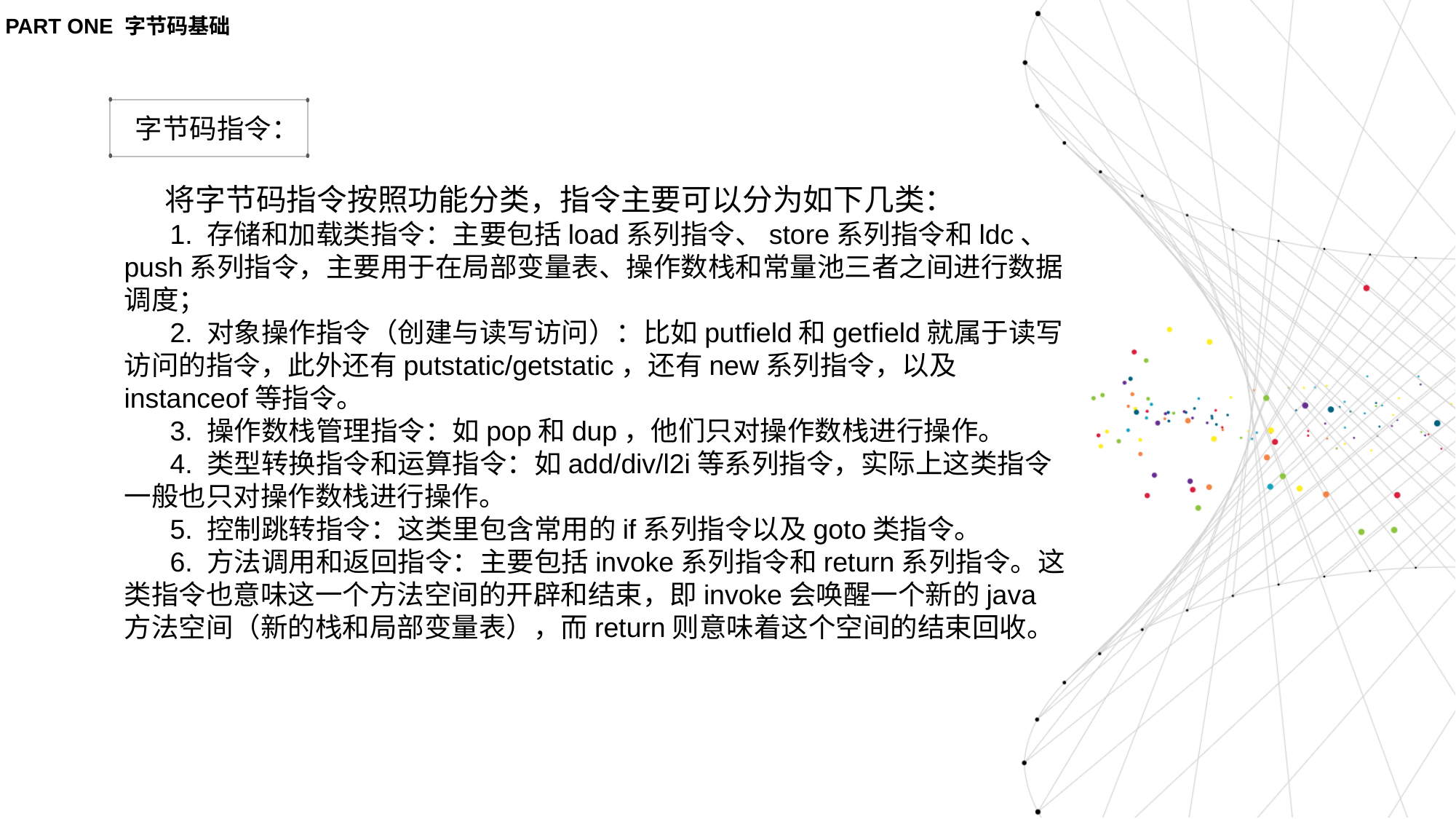

PART ONE 字节码基础

字节码指令：
     将字节码指令按照功能分类，指令主要可以分为如下几类：
      1. 存储和加载类指令：主要包括load系列指令、store系列指令和ldc、push系列指令，主要用于在局部变量表、操作数栈和常量池三者之间进行数据调度；
      2. 对象操作指令（创建与读写访问）：比如putfield和getfield就属于读写访问的指令，此外还有putstatic/getstatic，还有new系列指令，以及instanceof等指令。
      3. 操作数栈管理指令：如pop和dup，他们只对操作数栈进行操作。
      4. 类型转换指令和运算指令：如add/div/l2i等系列指令，实际上这类指令一般也只对操作数栈进行操作。
      5. 控制跳转指令：这类里包含常用的if系列指令以及goto类指令。
      6. 方法调用和返回指令：主要包括invoke系列指令和return系列指令。这类指令也意味这一个方法空间的开辟和结束，即invoke会唤醒一个新的java方法空间（新的栈和局部变量表），而return则意味着这个空间的结束回收。